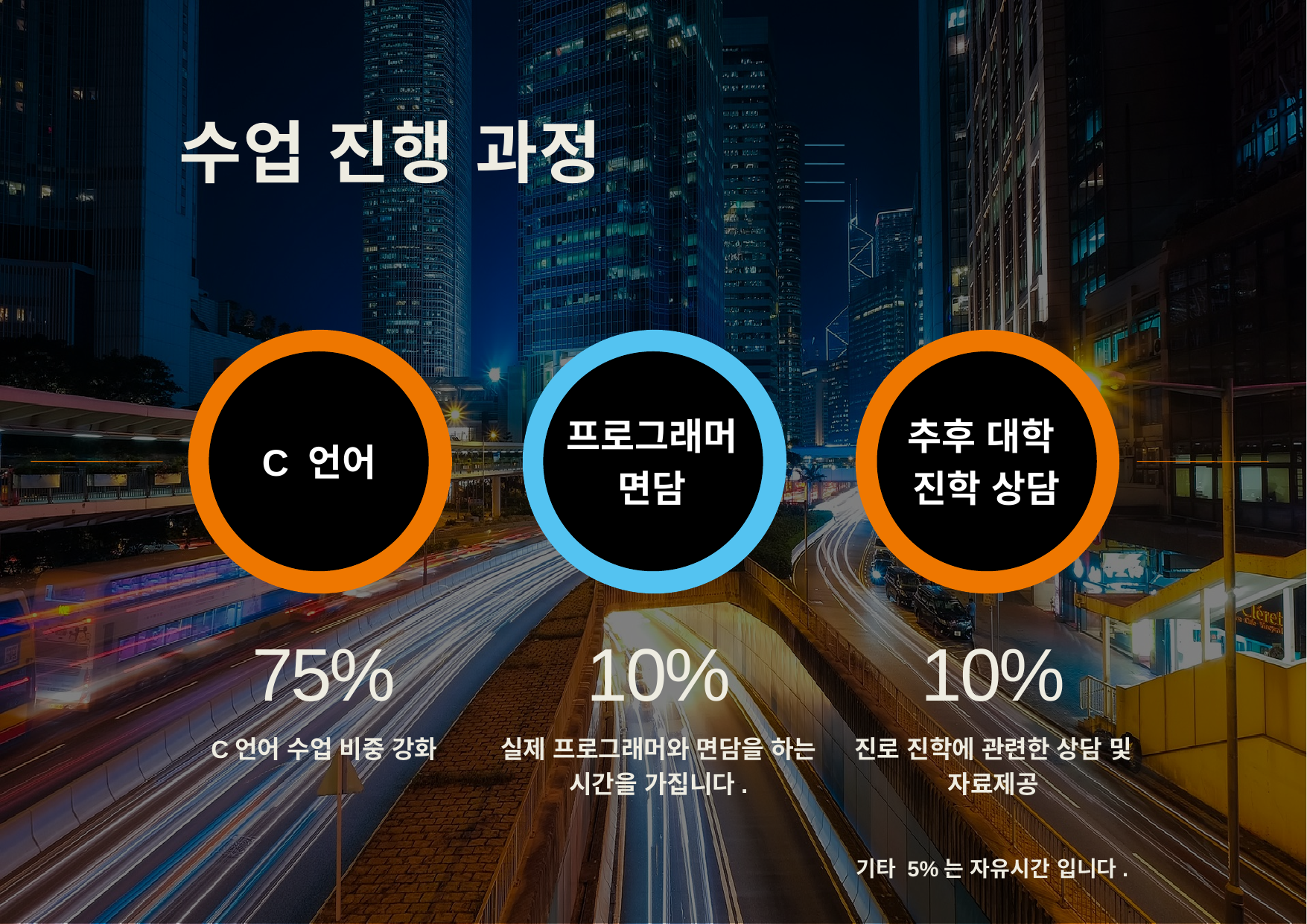

수업 진행 과정

C 언어
프로그래머
면담
추후 대학
진학 상담
75%
10%
10%
C언어 수업 비중 강화

실제 프로그래머와 면담을 하는
시간을 가집니다.
진로 진학에 관련한 상담 및
자료제공
기타 5%는 자유시간 입니다.